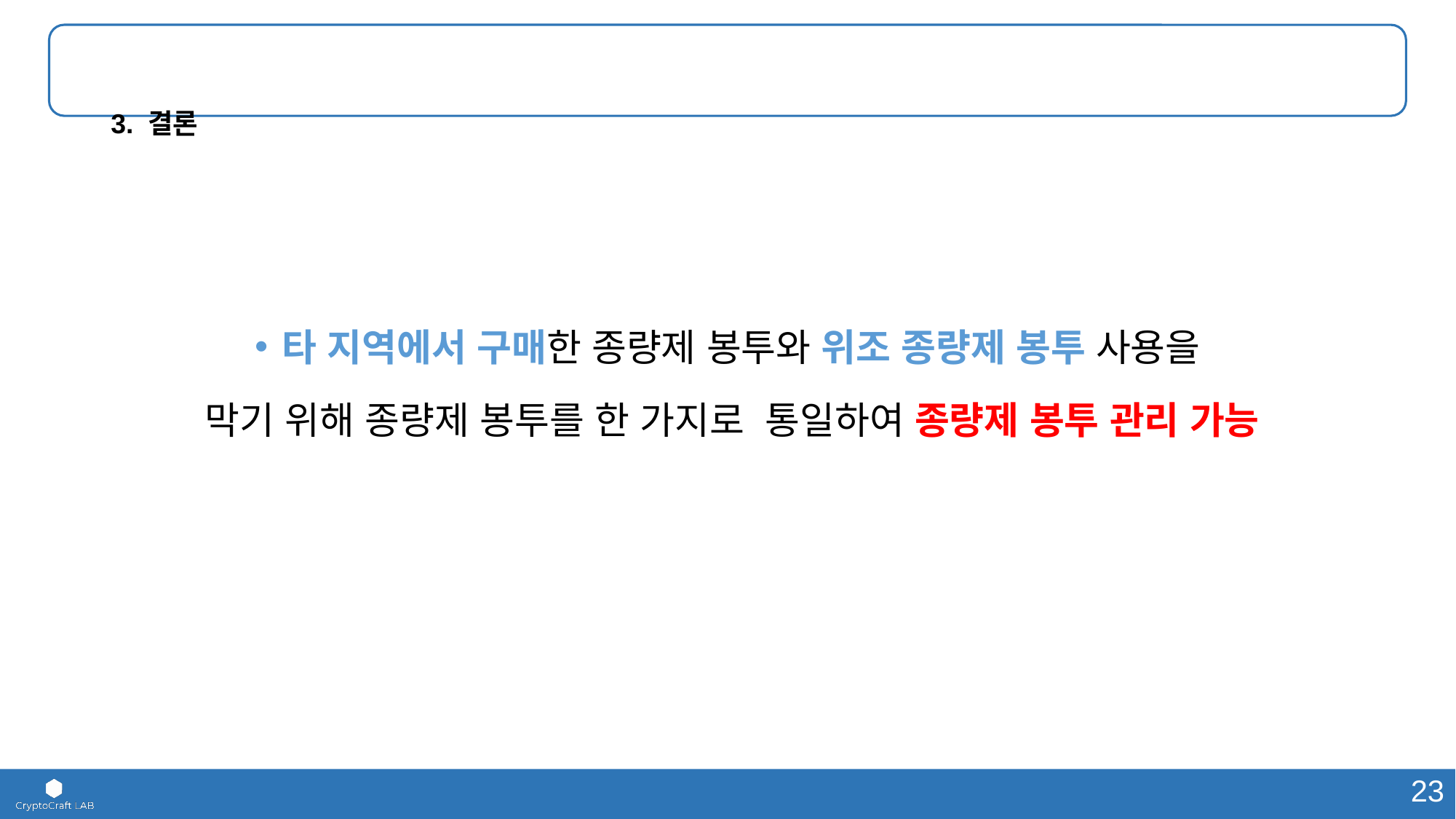

# 3. 결론

타 지역에서 구매한 종량제 봉투와 위조 종량제 봉투 사용을
 막기 위해 종량제 봉투를 한 가지로  통일하여 종량제 봉투 관리 가능